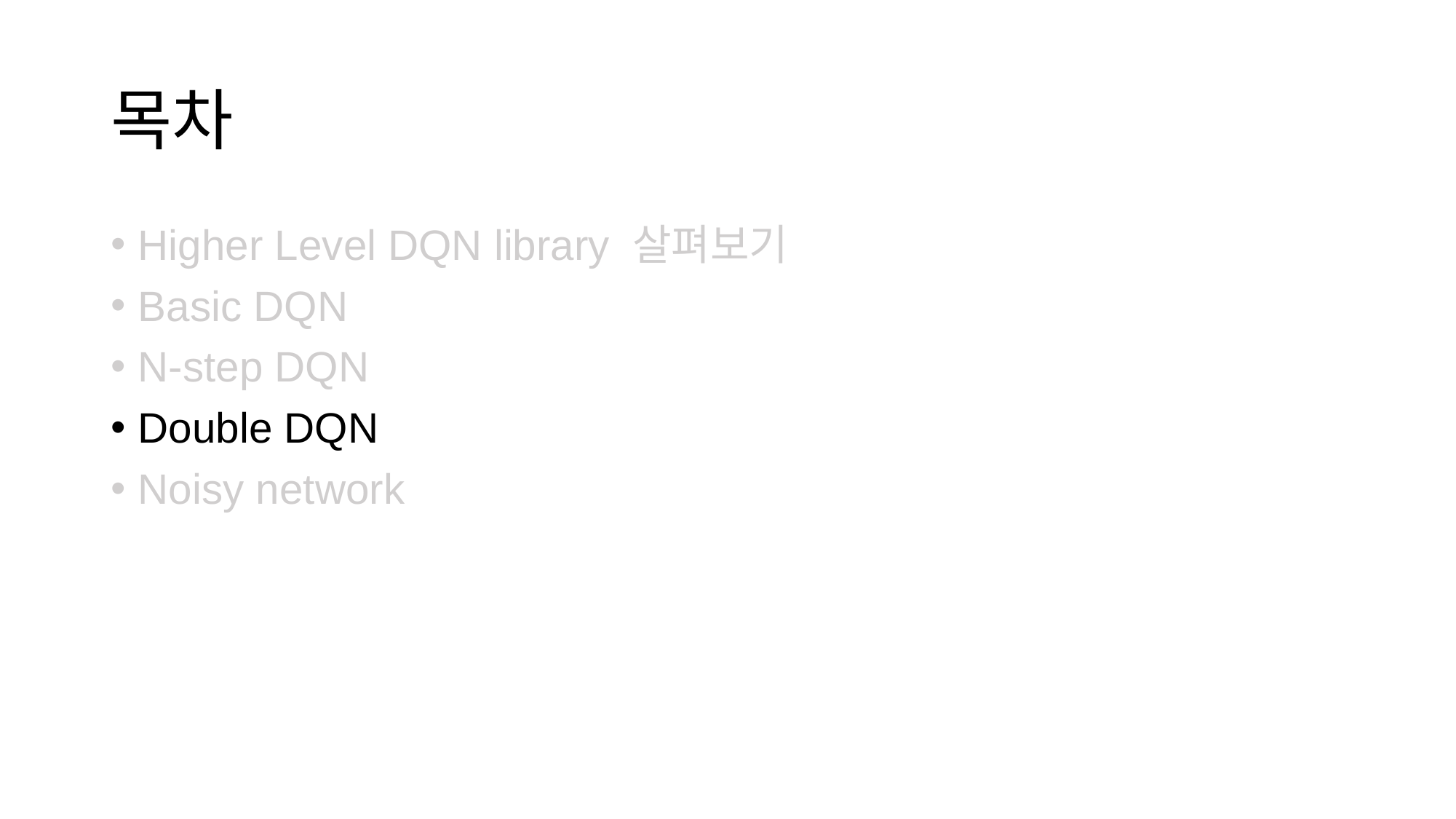

# 목차
Higher Level DQN library 살펴보기
Basic DQN
N-step DQN
Double DQN
Noisy network